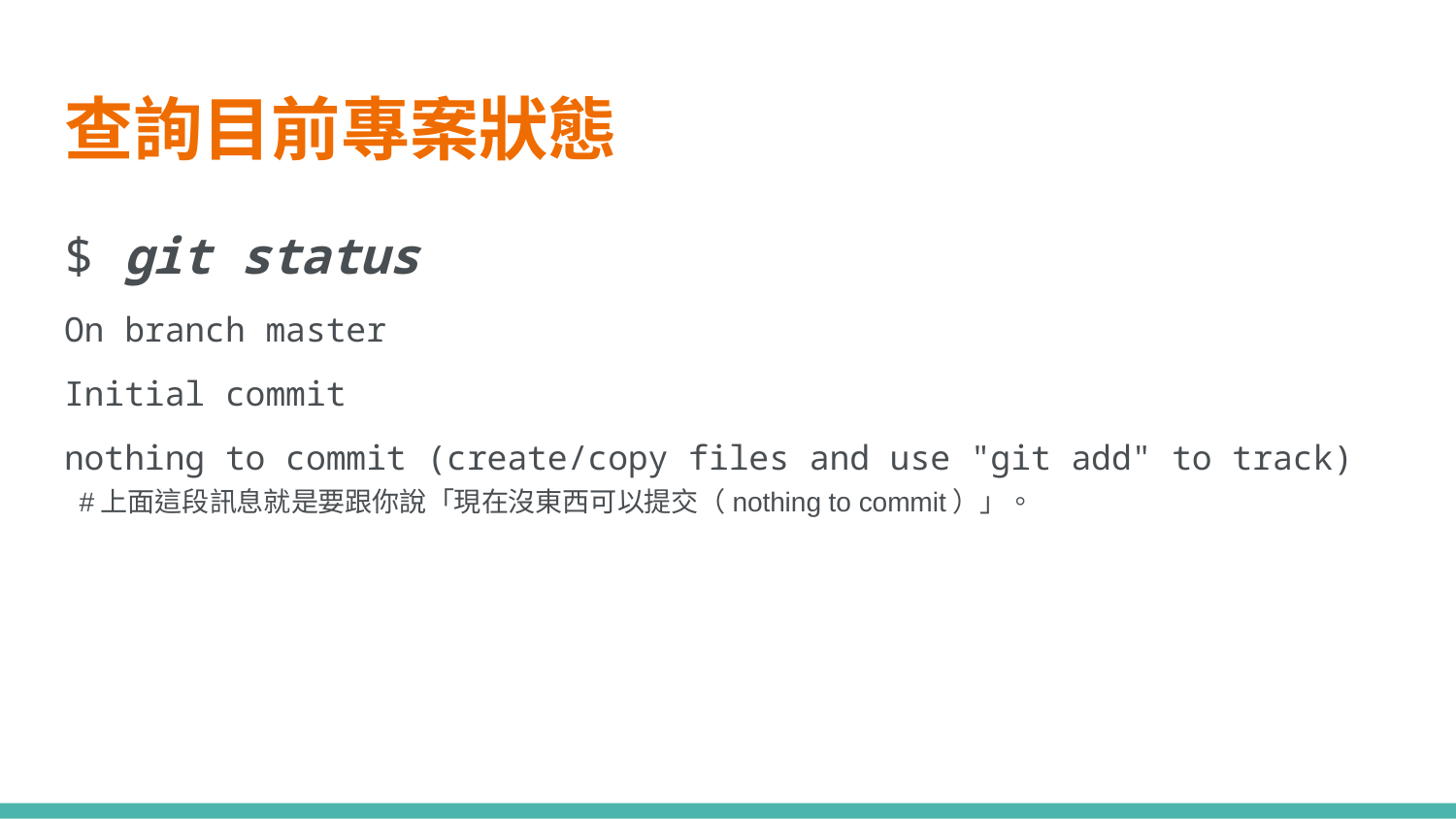

# 查詢目前專案狀態
$ git status
On branch master
Initial commit
nothing to commit (create/copy files and use "git add" to track)

#上面這段訊息就是要跟你說「現在沒東西可以提交（nothing to commit）」。